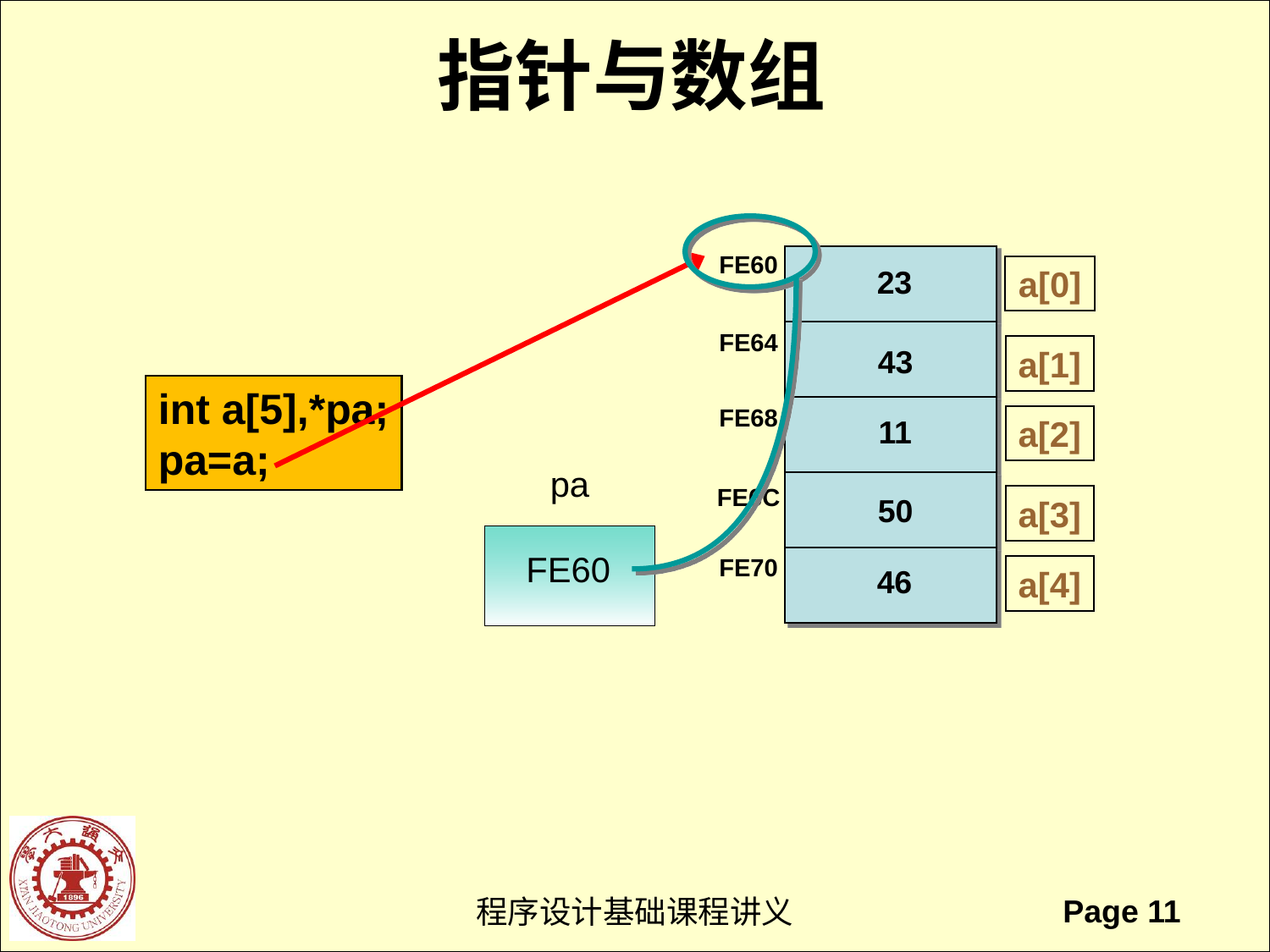

指针与数组

FE60

23
a[0]
FE64
43
a[1]
int a[5],*pa;
pa=a;
FE68
11
a[2]
pa

FE6C
50
a[3]
FE60
FE70
46
a[4]